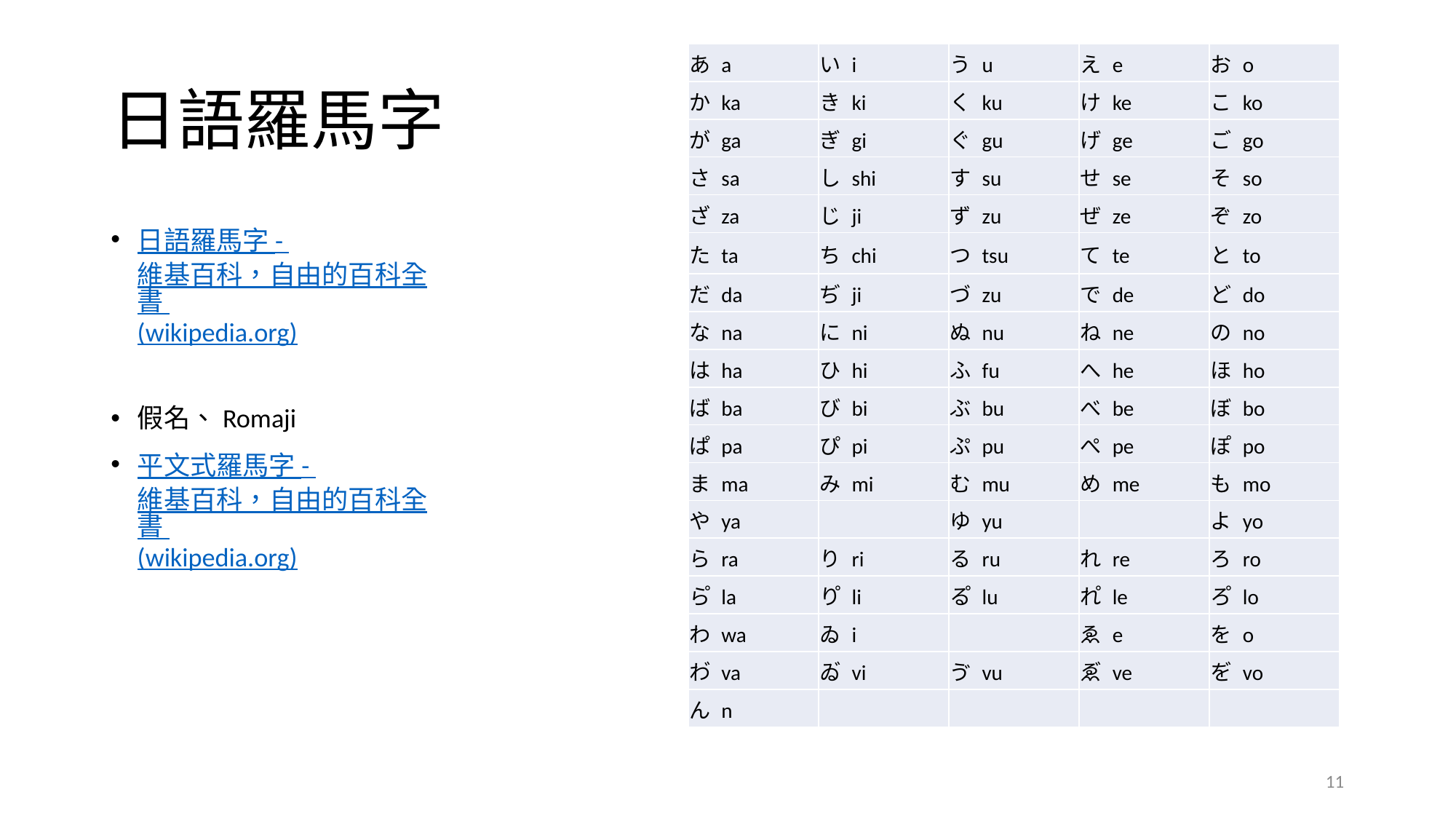

# 日語羅馬字
| あ a | い i | う u | え e | お o |
| --- | --- | --- | --- | --- |
| か ka | き ki | く ku | け ke | こ ko |
| が ga | ぎ gi | ぐ gu | げ ge | ご go |
| さ sa | し shi | す su | せ se | そ so |
| ざ za | じ ji | ず zu | ぜ ze | ぞ zo |
| た ta | ち chi | つ tsu | て te | と to |
| だ da | ぢ ji | づ zu | で de | ど do |
| な na | に ni | ぬ nu | ね ne | の no |
| は ha | ひ hi | ふ fu | へ he | ほ ho |
| ば ba | び bi | ぶ bu | べ be | ぼ bo |
| ぱ pa | ぴ pi | ぷ pu | ぺ pe | ぽ po |
| ま ma | み mi | む mu | め me | も mo |
| や ya |  | ゆ yu |  | よ yo |
| ら ra | り ri | る ru | れ re | ろ ro |
| ら゚ la | り゚ li | る゚ lu | れ゚ le | ろ゚ lo |
| わ wa | ゐ i |  | ゑ e | を o |
| わ゙ va | ゐ゙ vi | ゔ vu | ゑ゙ ve | を゙ vo |
| ん n |  |  |  |  |
日語羅馬字 - 維基百科，自由的百科全書 (wikipedia.org)

假名、Romaji
平文式羅馬字 - 維基百科，自由的百科全書 (wikipedia.org)

11